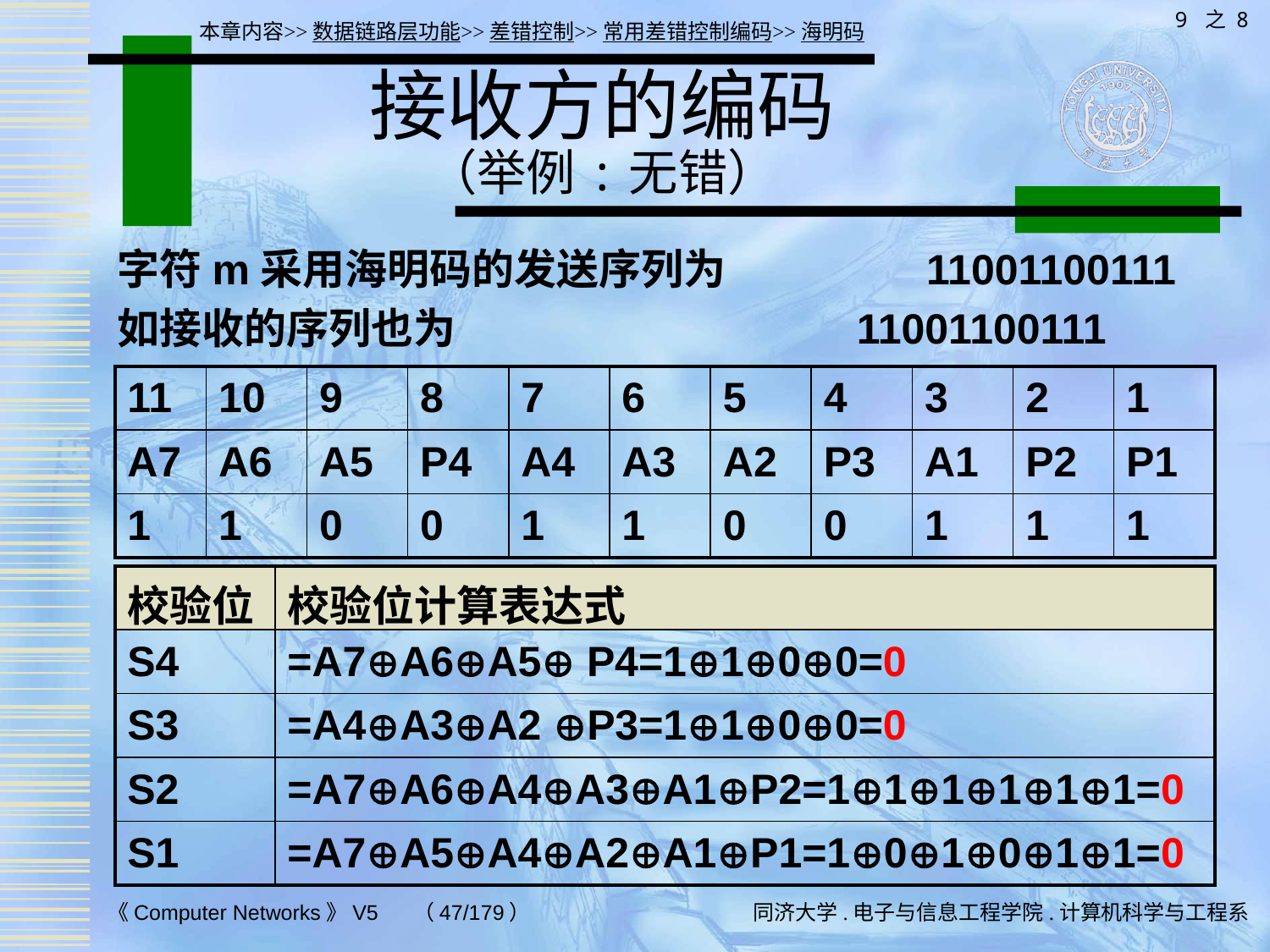

9 之 8
本章内容>>数据链路层功能>>差错控制>>常用差错控制编码>>海明码
# 接收方的编码 （举例:无错）
字符m采用海明码的发送序列为                    11001100111
如接收的序列也为                                         11001100111
| 11 | 10 | 9 | 8 | 7 | 6 | 5 | 4 | 3 | 2 | 1 |
| --- | --- | --- | --- | --- | --- | --- | --- | --- | --- | --- |
| A7 | A6 | A5 | P4 | A4 | A3 | A2 | P3 | A1 | P2 | P1 |
| 1 | 1 | 0 | 0 | 1 | 1 | 0 | 0 | 1 | 1 | 1 |
| 校验位 | 校验位计算表达式 |
| --- | --- |
| S4 | =A7⊕A6⊕A5⊕ P4=1⊕1⊕0⊕0=0 |
| S3 | =A4⊕A3⊕A2 ⊕P3=1⊕1⊕0⊕0=0 |
| S2 | =A7⊕A6⊕A4⊕A3⊕A1⊕P2=1⊕1⊕1⊕1⊕1⊕1=0 |
| S1 | =A7⊕A5⊕A4⊕A2⊕A1⊕P1=1⊕0⊕1⊕0⊕1⊕1=0 |